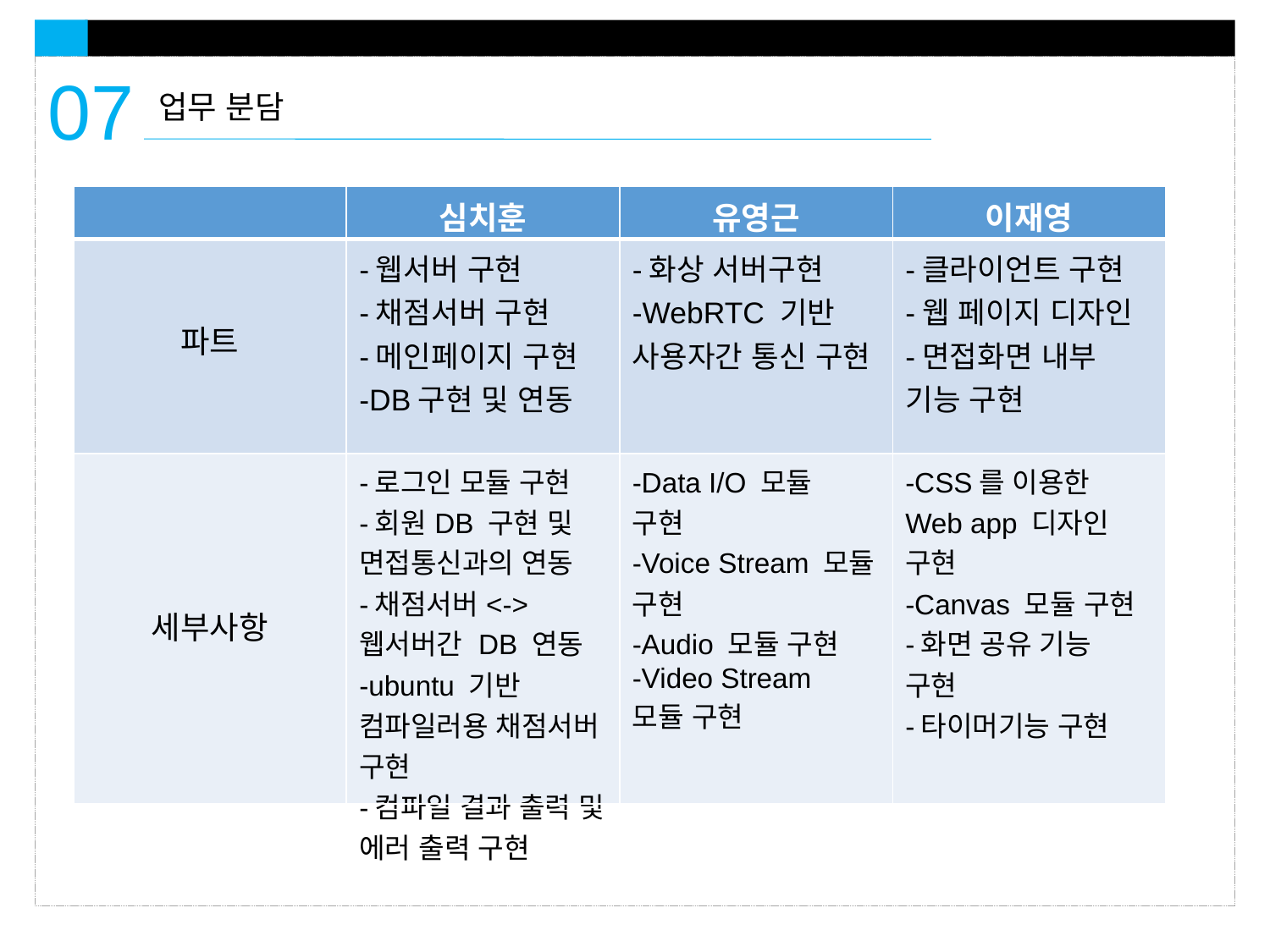

07

업무 분담

|  | 심치훈 | 유영근 | 이재영 |
| --- | --- | --- | --- |
| 파트 | -웹서버 구현 -채점서버 구현 -메인페이지 구현 -DB구현 및 연동 | -화상 서버구현 -WebRTC 기반 사용자간 통신 구현 | -클라이언트 구현 -웹 페이지 디자인 -면접화면 내부 기능 구현 |
| 세부사항 | -로그인 모듈 구현 -회원DB 구현 및 면접통신과의 연동 -채점서버<->웹서버간 DB 연동 -ubuntu 기반 컴파일러용 채점서버 구현 -컴파일 결과 출력 및 에러 출력 구현 | -Data I/O 모듈 구현 -Voice Stream 모듈 구현 -Audio 모듈 구현 -Video Stream 모듈 구현 | -CSS를 이용한 Web app 디자인 구현 -Canvas 모듈 구현 -화면 공유 기능 구현 -타이머기능 구현 |